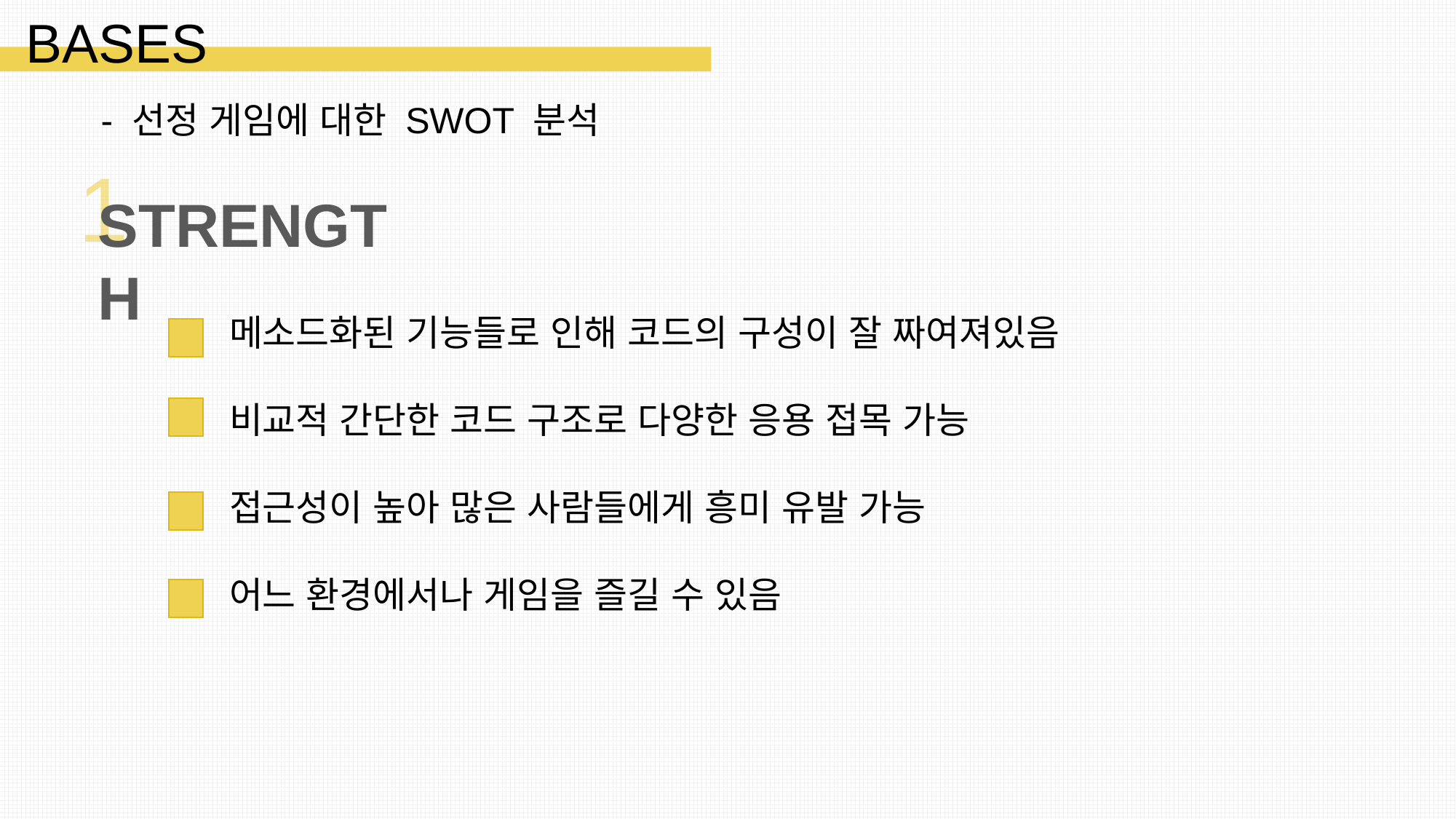

BASES

- 선정 게임에 대한 SWOT 분석
1
STRENGTH
메소드화된 기능들로 인해 코드의 구성이 잘 짜여져있음

비교적 간단한 코드 구조로 다양한 응용 접목 가능

접근성이 높아 많은 사람들에게 흥미 유발 가능

어느 환경에서나 게임을 즐길 수 있음